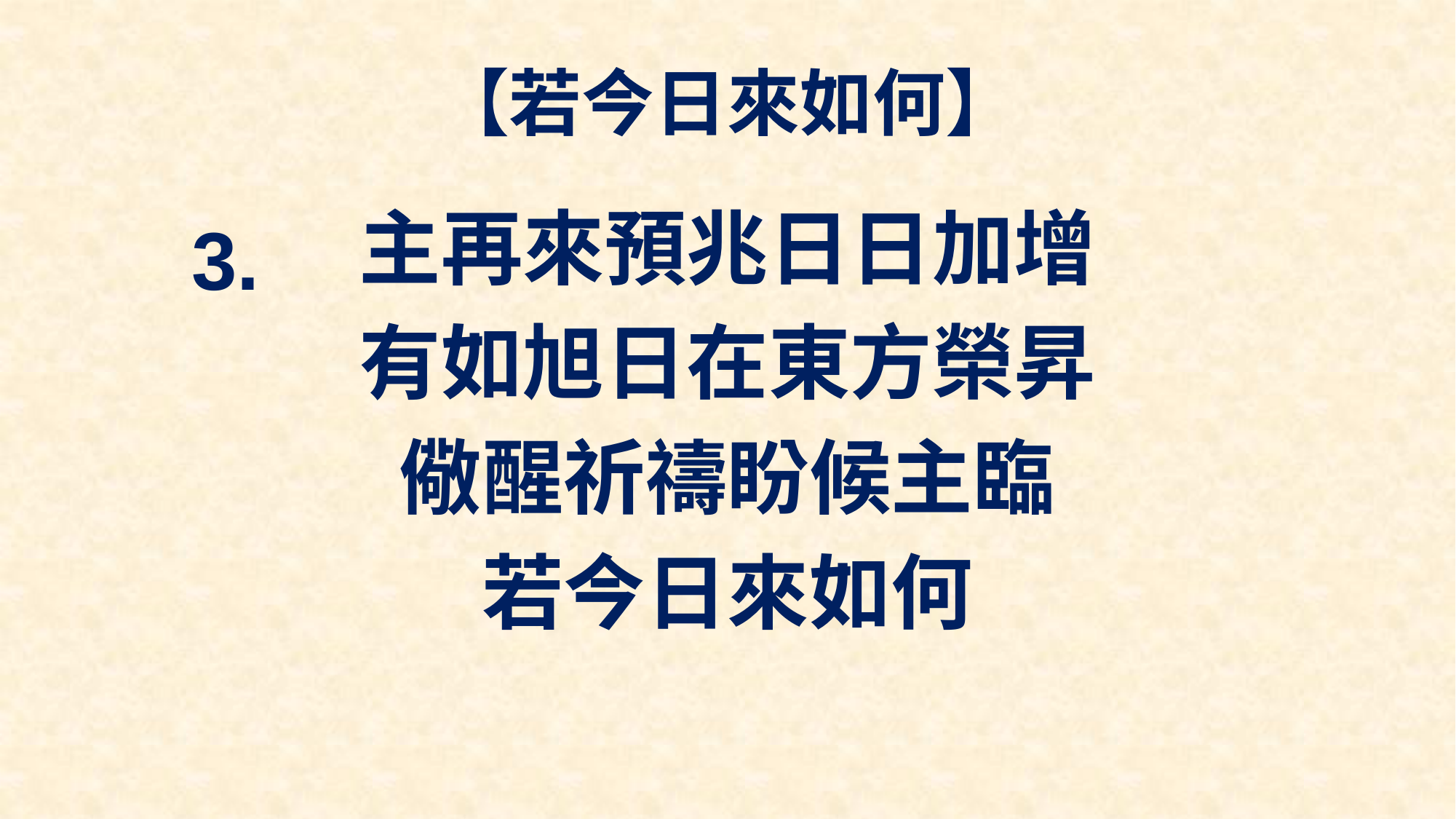

# 【若今日來如何】
主再來預兆日日加增
有如旭日在東方榮昇
儆醒祈禱盼候主臨
若今日來如何
3.